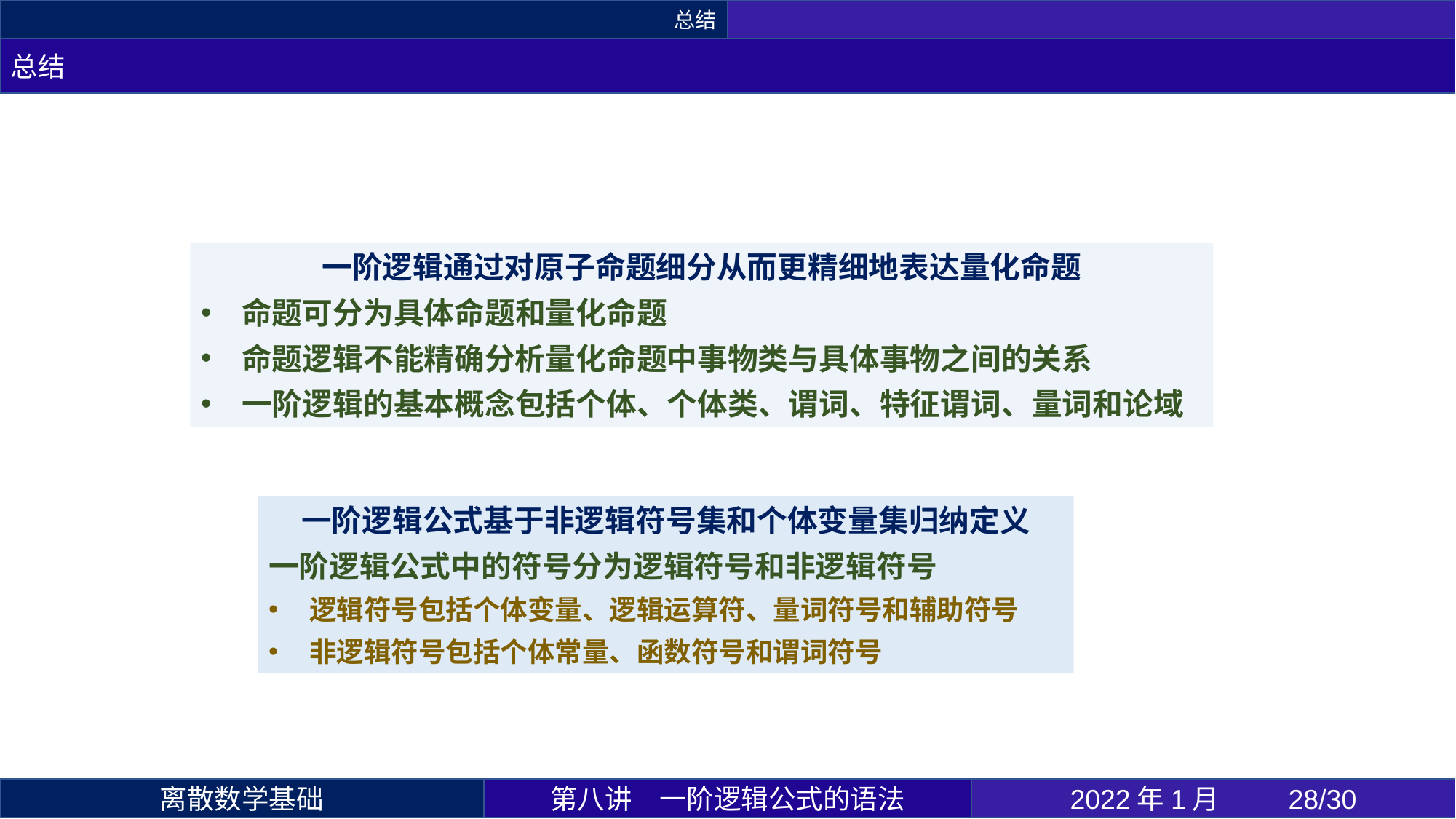

总结
总结
一阶逻辑通过对原子命题细分从而更精细地表达量化命题
命题可分为具体命题和量化命题
命题逻辑不能精确分析量化命题中事物类与具体事物之间的关系
一阶逻辑的基本概念包括个体、个体类、谓词、特征谓词、量词和论域
一阶逻辑公式基于非逻辑符号集和个体变量集归纳定义
一阶逻辑公式中的符号分为逻辑符号和非逻辑符号
逻辑符号包括个体变量、逻辑运算符、量词符号和辅助符号
非逻辑符号包括个体常量、函数符号和谓词符号
第八讲	一阶逻辑公式的语法
2022年1月 	28/30
离散数学基础